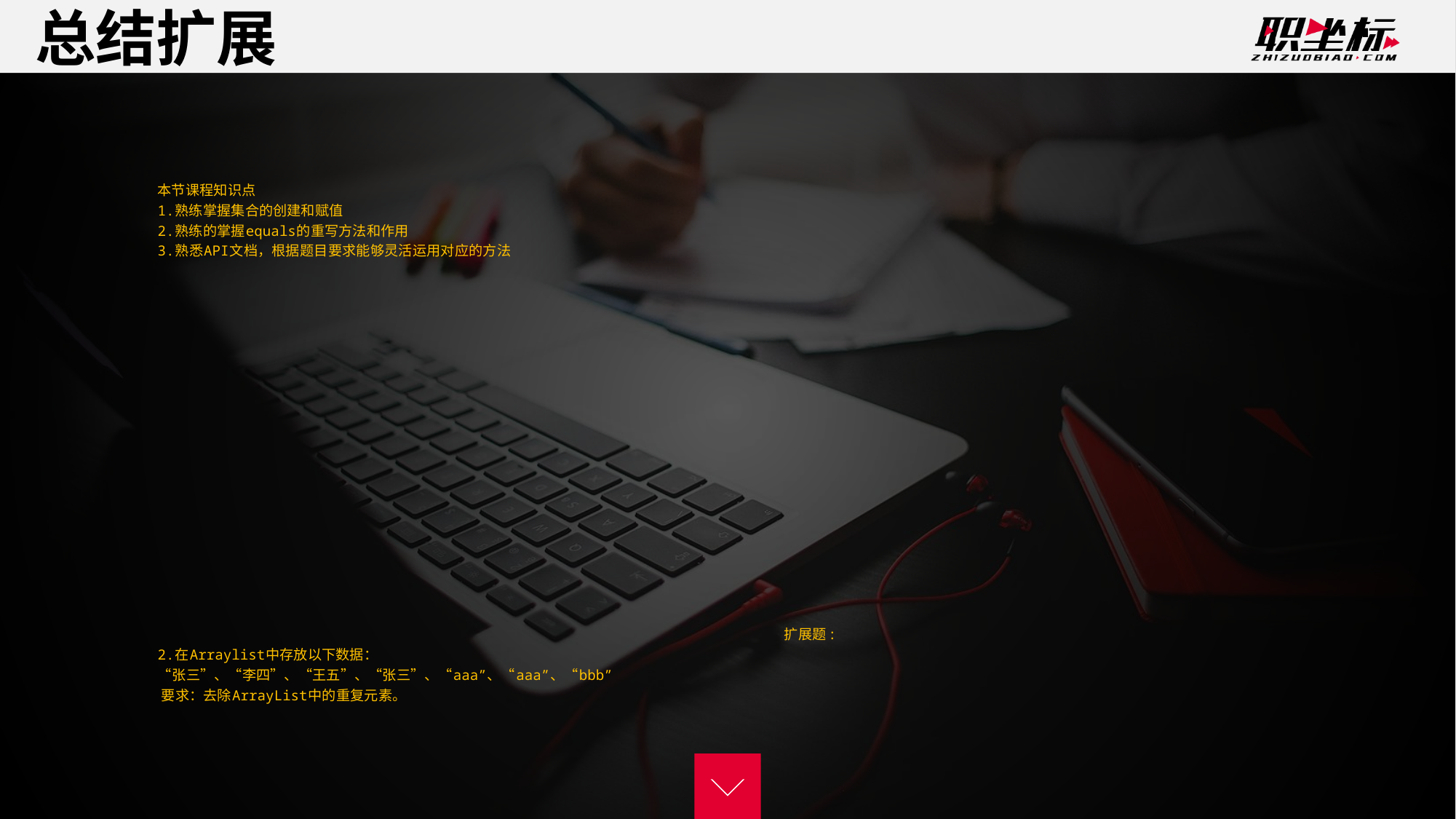

总结扩展

本节课程知识点
1.熟练掌握集合的创建和赋值
2.熟练的掌握equals的重写方法和作用
3.熟悉API文档，根据题目要求能够灵活运用对应的方法                                                                                                                                                                                                                                                                                                                                                                                                                                                                                                                                                                                                                                                                                                                                                                                                                                                                                                                                                                                                                                                                                                                                                                                                                                                                                                                                                                                                                                                                                                                                                                                                                                                                                                                                                                                                                                                                                                                                                                                                                                                                                                                                                                                                                                                                                                                                                                                                                                                                                                                                                                                                                                                                                                                                                                                                                                                                                                                                                                                                                                                                                                                                                                                                                                                                                                                                                                                                                                                                                                                                                                                                                                                                                                                                                                                                                                                                                                                                                                                                                                                                                                                                                                                                                                                                                                                                                                                                                                                                                                                                                                                                                                                                                                                                                                                                                                                                                                                                                                                                                                                                                                                                                                                                                                                                                                                                                                                                                                                                                                                                                                                                                                                                                                                                                                                                                                                                                                                                                                                                                                                                                                                                                                                                                                                                                                                                                                                                                                                                                                                                                                                                                                                                                                                                                                                                                                                                                                                                                                                                                                                                                                                                                                                                                                                                                                                                                                                                                                                                                                                                                                                                                                                                                                                                                                                                                                                                                                                                                                                                                                                                                                                                                                                                                                                                                                                                                                                                                                                                                                                                                                                                                                                                                                                                                                                                                                                                                                                                扩展题:
2.在Arraylist中存放以下数据：
“张三”、“李四”、“王五”、“张三”、“aaa”、“aaa”、“bbb”
 要求：去除ArrayList中的重复元素。